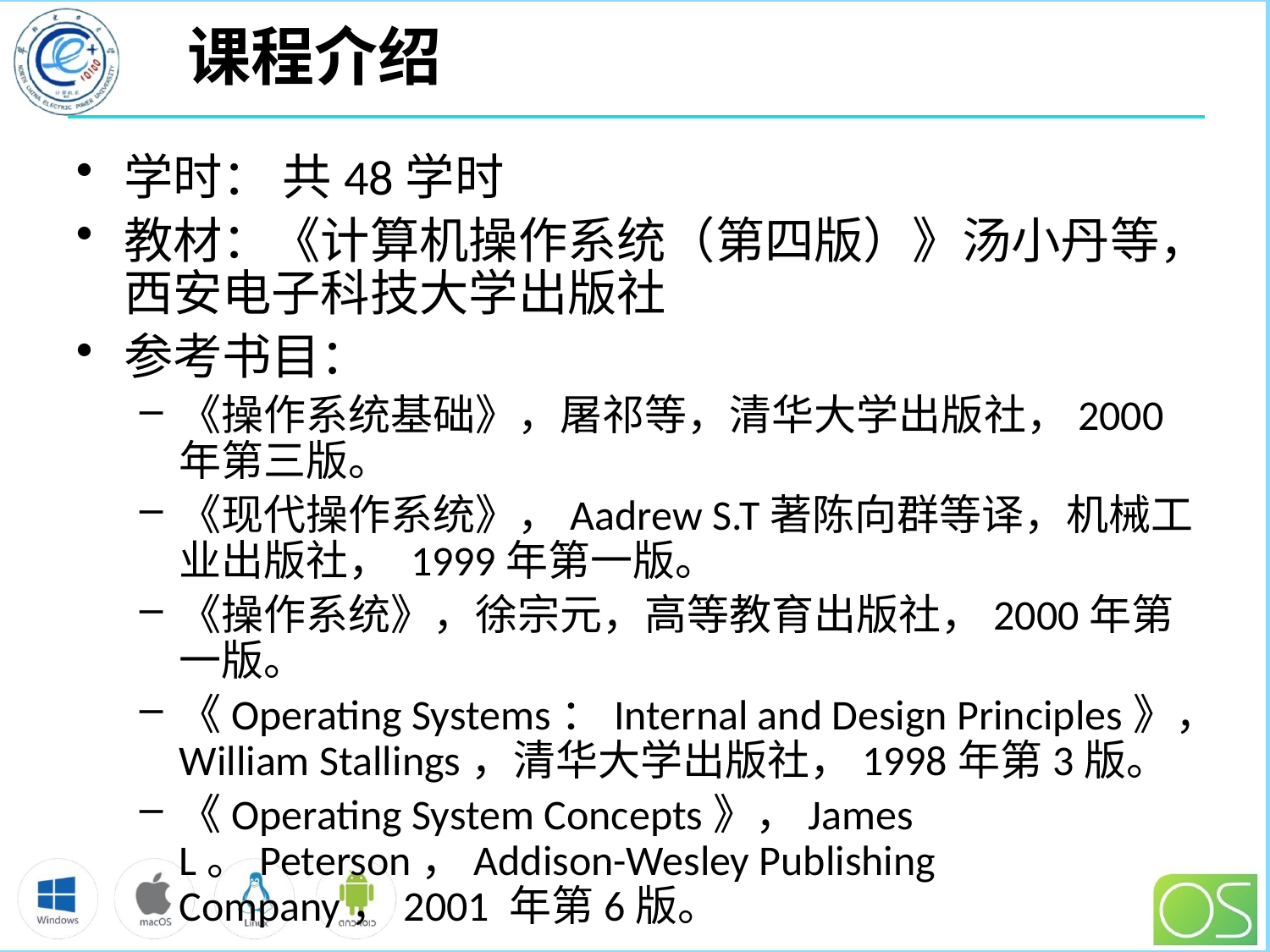

# 课程介绍
学时： 共48学时
教材：《计算机操作系统（第四版）》汤小丹等，西安电子科技大学出版社
参考书目：
《操作系统基础》，屠祁等，清华大学出版社，2000年第三版。
《现代操作系统》，Aadrew S.T著陈向群等译，机械工业出版社， 1999年第一版。
《操作系统》，徐宗元，高等教育出版社，2000年第一版。
《Operating Systems：Internal and Design Principles》，William Stallings，清华大学出版社，1998年第3版。
《Operating System Concepts》，James L。Peterson，Addison-Wesley Publishing Company，2001 年第6版。